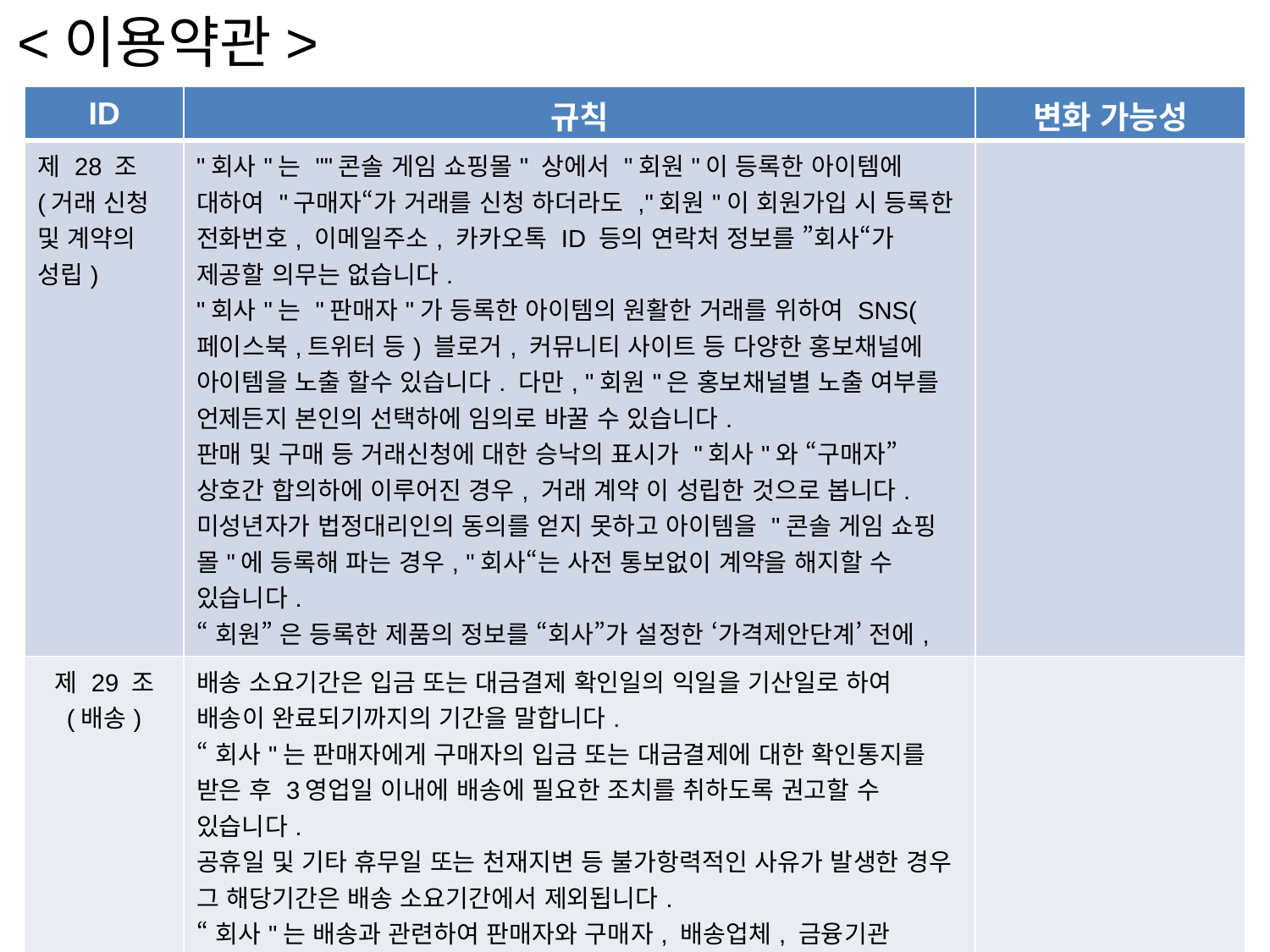

<이용약관>
| ID | 규칙 | 변화 가능성 |
| --- | --- | --- |
| 제 28 조 (거래 신청 및 계약의 성립) | "회사"는 ""콘솔 게임 쇼핑몰" 상에서 "회원"이 등록한 아이템에 대하여 "구매자“가 거래를 신청 하더라도 ,"회원"이 회원가입 시 등록한 전화번호, 이메일주소, 카카오톡 ID 등의 연락처 정보를 ”회사“가 제공할 의무는 없습니다. "회사"는 "판매자"가 등록한 아이템의 원활한 거래를 위하여 SNS(페이스북,트위터 등) 블로거, 커뮤니티 사이트 등 다양한 홍보채널에 아이템을 노출 할수 있습니다. 다만, "회원"은 홍보채널별 노출 여부를 언제든지 본인의 선택하에 임의로 바꿀 수 있습니다. 판매 및 구매 등 거래신청에 대한 승낙의 표시가 "회사"와 “구매자” 상호간 합의하에 이루어진 경우, 거래 계약 이 성립한 것으로 봅니다. 미성년자가 법정대리인의 동의를 얻지 못하고 아이템을 "콘솔 게임 쇼핑몰"에 등록해 파는 경우, "회사“는 사전 통보없이 계약을 해지할 수 있습니다. “회원” 은 등록한 제품의 정보를 “회사”가 설정한 ‘가격제안단계’ 전에, 삭제는 가능하며, 수정은 불가능 합니다. “회사”가 “회원”의 요청으로 등록제품을 삭제함과 동시에 계약은 해지됩니다. |  |
| 제 29 조 (배송) | 배송 소요기간은 입금 또는 대금결제 확인일의 익일을 기산일로 하여 배송이 완료되기까지의 기간을 말합니다. “회사"는 판매자에게 구매자의 입금 또는 대금결제에 대한 확인통지를 받은 후 3영업일 이내에 배송에 필요한 조치를 취하도록 권고할 수 있습니다. 공휴일 및 기타 휴무일 또는 천재지변 등 불가항력적인 사유가 발생한 경우 그 해당기간은 배송 소요기간에서 제외됩니다. “회사"는 배송과 관련하여 판매자와 구매자, 배송업체, 금융기관 등과의 사이에 발생한 분쟁은 당사자들간의 해결을 원칙으로 하며, 회사는 어떠한 책임도 부담하지 않습니다 |  |